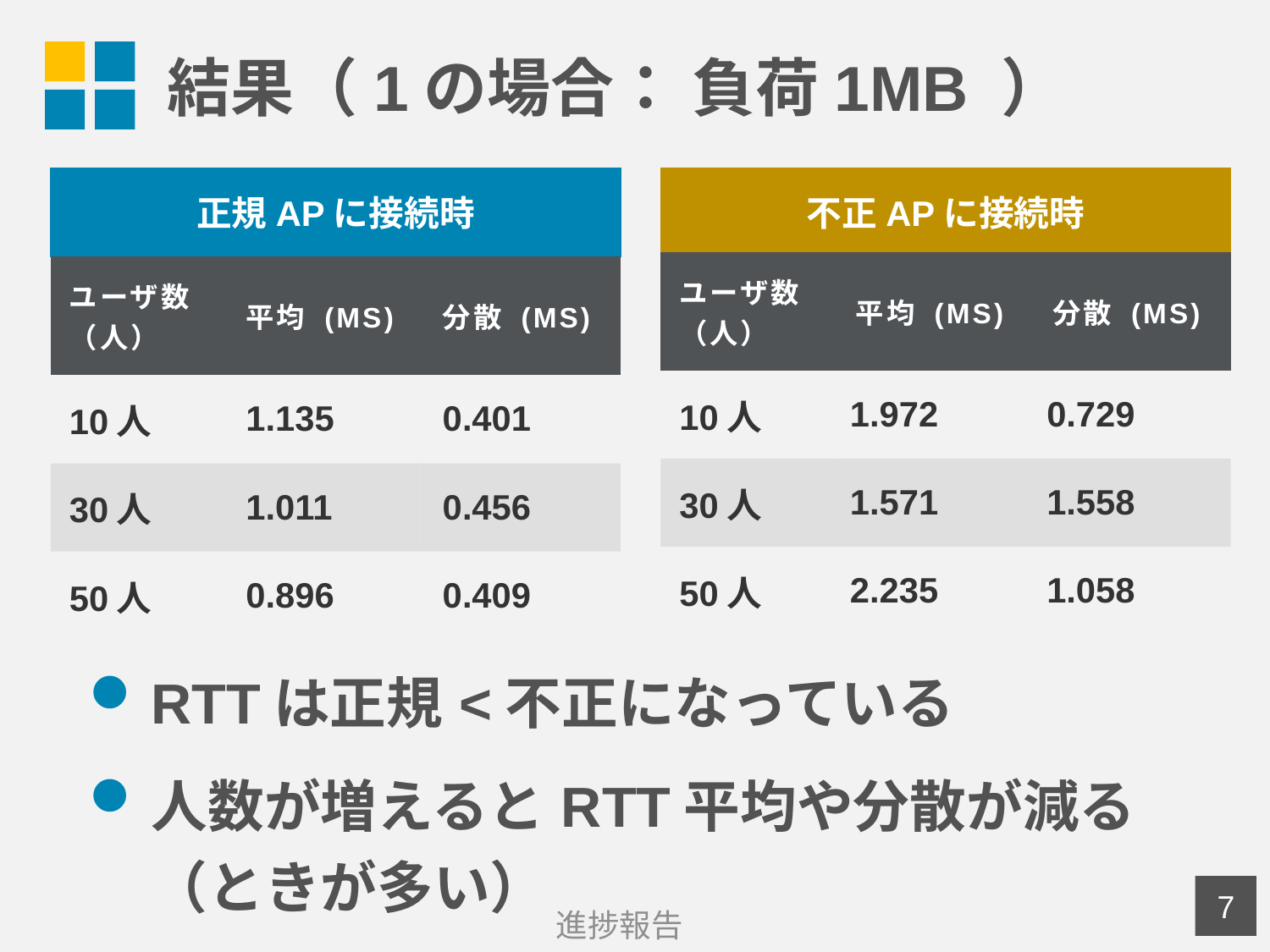

# 結果（1の場合： 負荷1MB ）
正規APに接続時
不正APに接続時
| ユーザ数 （人） | 平均 (ms) | 分散 (ms) |
| --- | --- | --- |
| 10人 | 1.972 | 0.729 |
| 30人 | 1.571 | 1.558 |
| 50人 | 2.235 | 1.058 |
| ユーザ数 （人） | 平均 (ms) | 分散 (ms) |
| --- | --- | --- |
| 10人 | 1.135 | 0.401 |
| 30人 | 1.011 | 0.456 |
| 50人 | 0.896 | 0.409 |
RTTは正規<不正になっている
人数が増えるとRTT平均や分散が減る
（ときが多い）
7
進捗報告